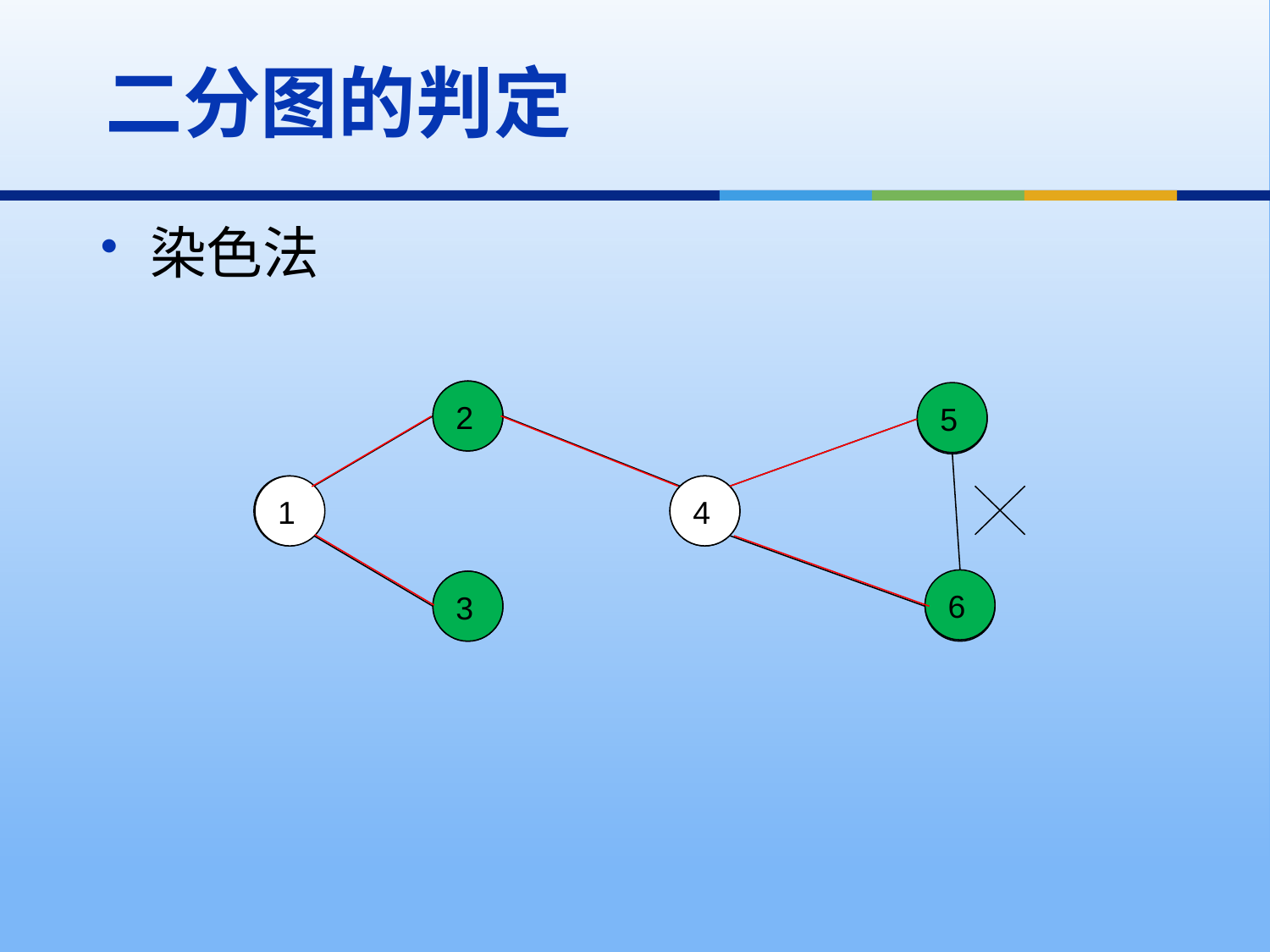

二分图的判定
染色法
2
2
5
5
1
4
4
1
6
3
3
6